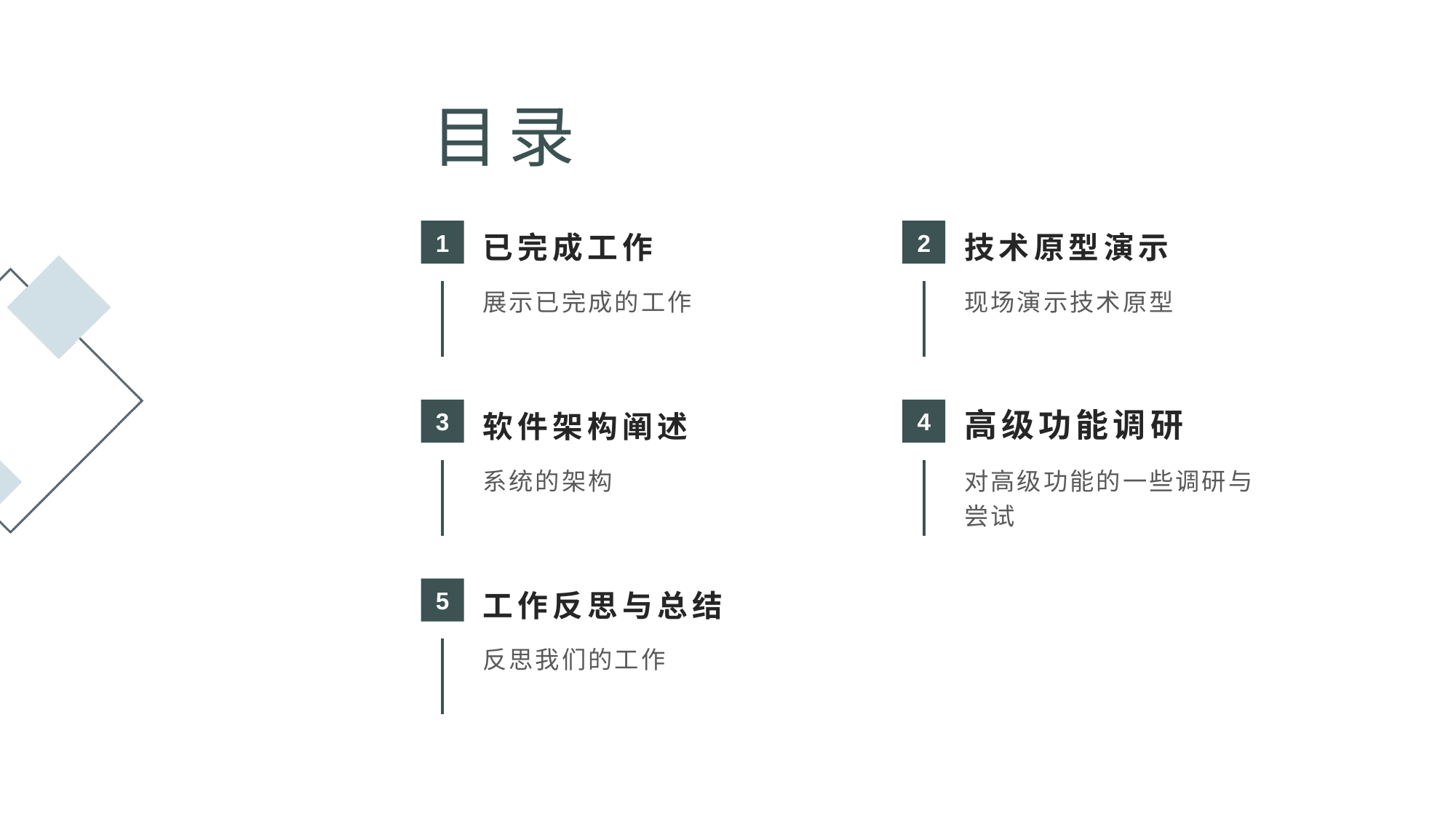

目录
已完成工作
技术原型演示
1
2
展示已完成的工作
现场演示技术原型
软件架构阐述
高级功能调研
3
4
系统的架构
对高级功能的一些调研与尝试
工作反思与总结
5
反思我们的工作